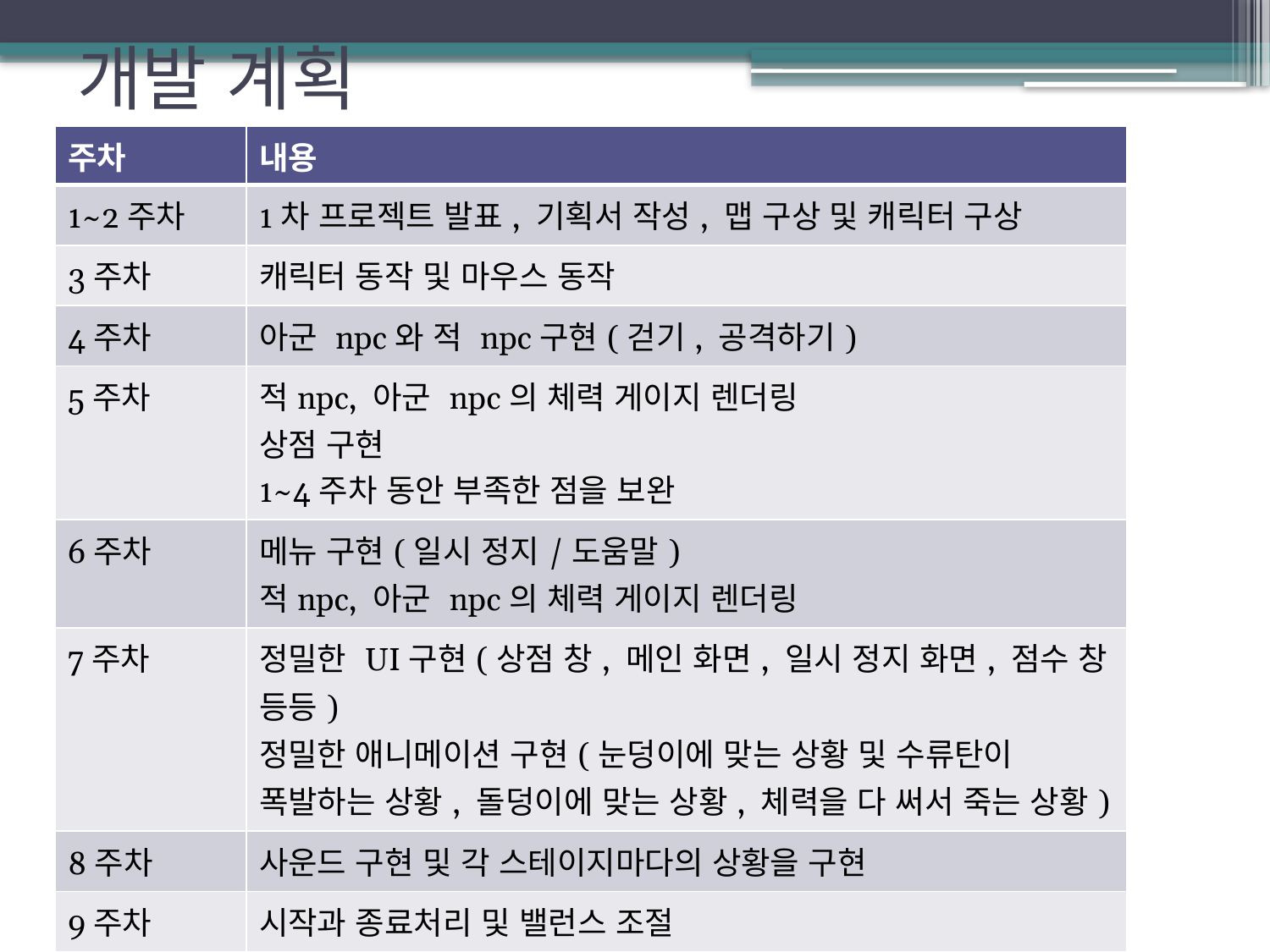

# 개발 계획
| 주차 | 내용 |
| --- | --- |
| 1~2주차 | 1차 프로젝트 발표, 기획서 작성, 맵 구상 및 캐릭터 구상 |
| 3주차 | 캐릭터 동작 및 마우스 동작 |
| 4주차 | 아군 npc와 적 npc구현(걷기, 공격하기) |
| 5주차 | 적npc, 아군 npc의 체력 게이지 렌더링 상점 구현 1~4주차 동안 부족한 점을 보완 |
| 6주차 | 메뉴 구현(일시 정지/도움말) 적npc, 아군 npc의 체력 게이지 렌더링 |
| 7주차 | 정밀한 UI구현(상점 창, 메인 화면, 일시 정지 화면, 점수 창 등등) 정밀한 애니메이션 구현(눈덩이에 맞는 상황 및 수류탄이 폭발하는 상황, 돌덩이에 맞는 상황, 체력을 다 써서 죽는 상황) |
| 8주차 | 사운드 구현 및 각 스테이지마다의 상황을 구현 |
| 9주차 | 시작과 종료처리 및 밸런스 조절 |
| 10주차 | 최종 발표 전 마지막 점검 |